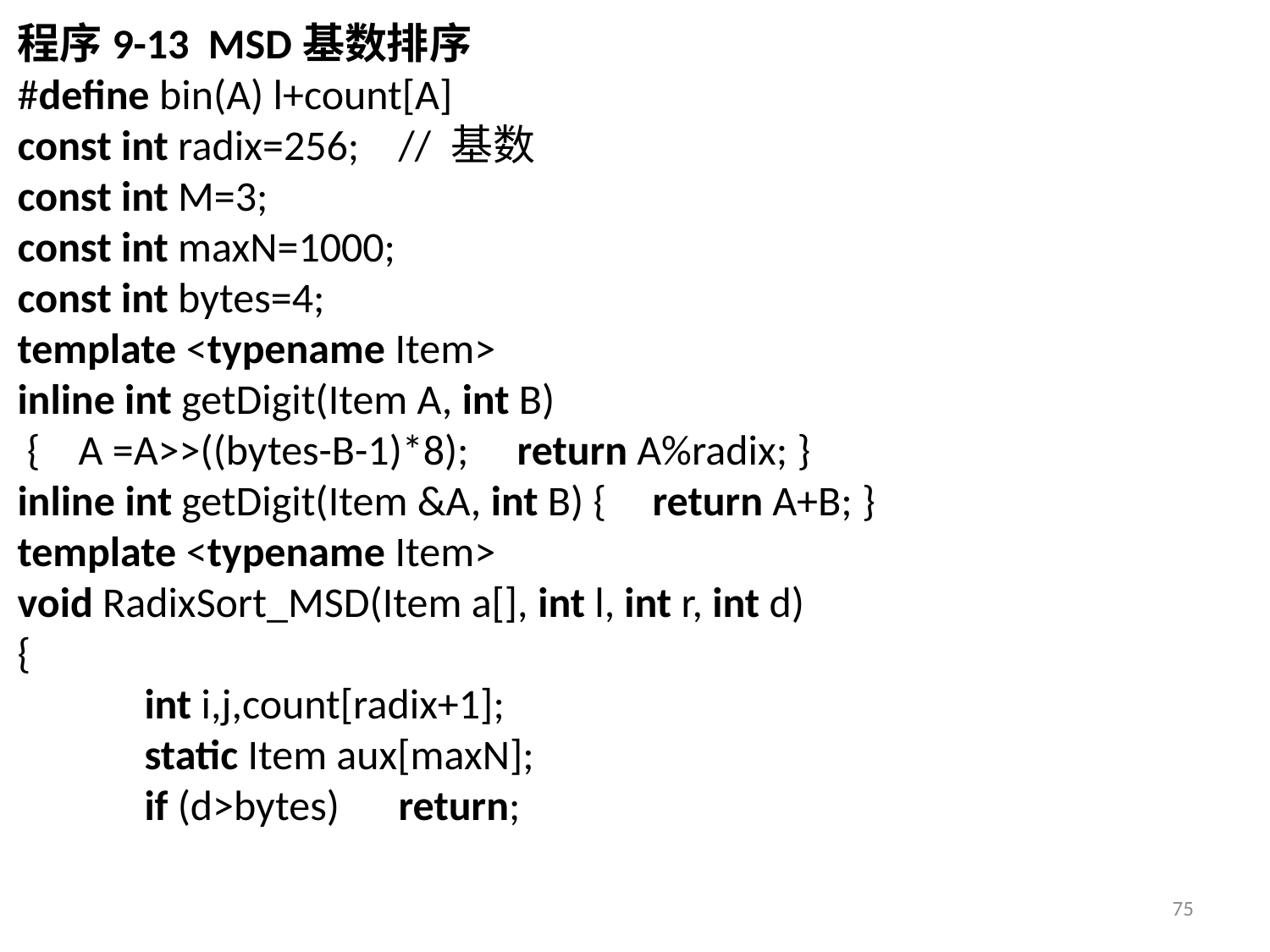

程序9-13  MSD基数排序
#define bin(A) l+count[A]
const int radix=256;	// 基数
const int M=3;
const int maxN=1000;
const int bytes=4;
template <typename Item>
inline int getDigit(Item A, int B)
 {    A =A>>((bytes-B-1)*8);     return A%radix; }
inline int getDigit(Item &A, int B) {	return A+B; }
template <typename Item>
void RadixSort_MSD(Item a[], int l, int r, int d)
{
	int i,j,count[radix+1];
	static Item aux[maxN];
	if (d>bytes)	return;

75